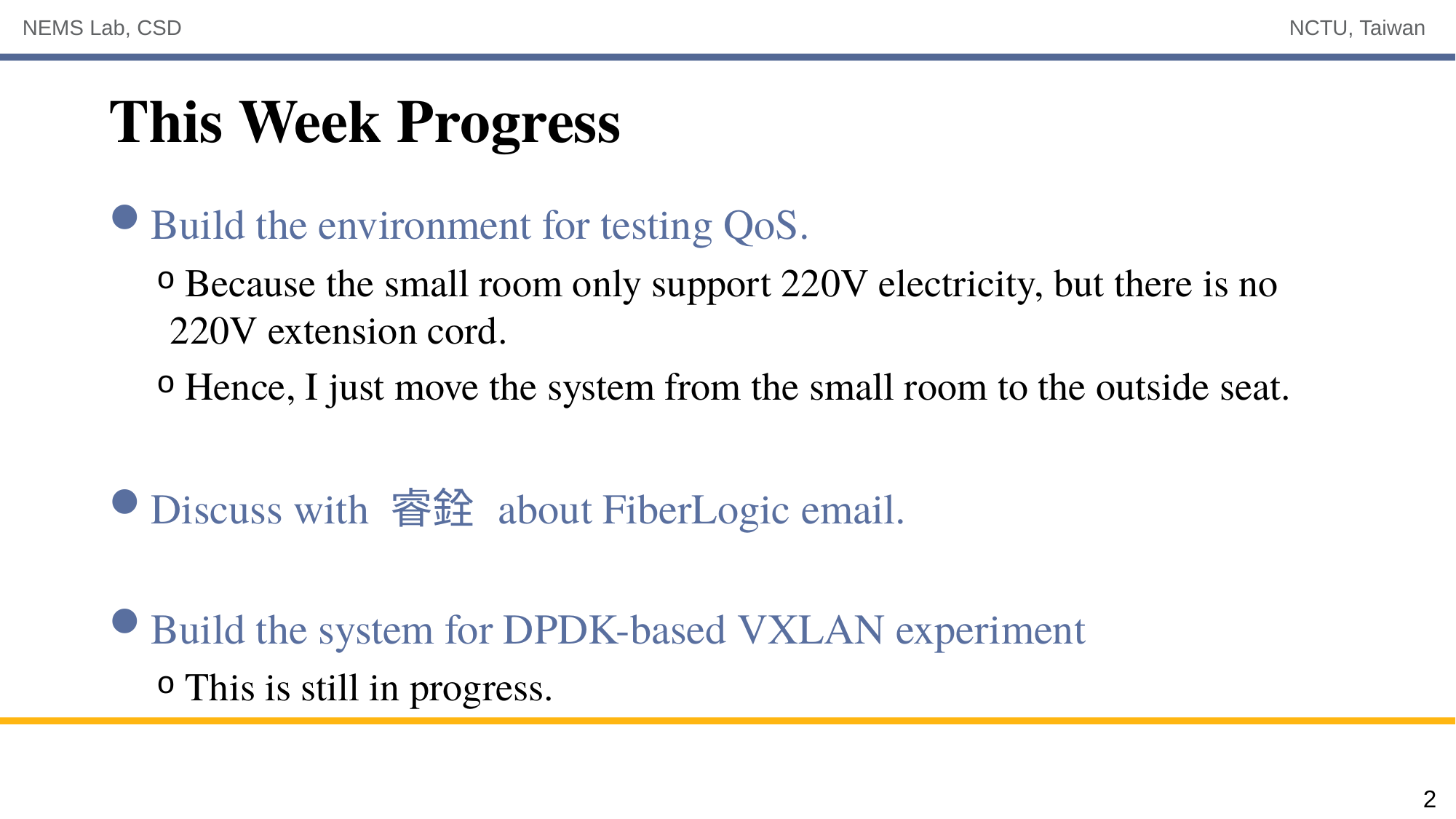

# This Week Progress
Build the environment for testing QoS.
 Because the small room only support 220V electricity, but there is no 220V extension cord.
 Hence, I just move the system from the small room to the outside seat.

Discuss with 睿銓 about FiberLogic email.

Build the system for DPDK-based VXLAN experiment
 This is still in progress.

2